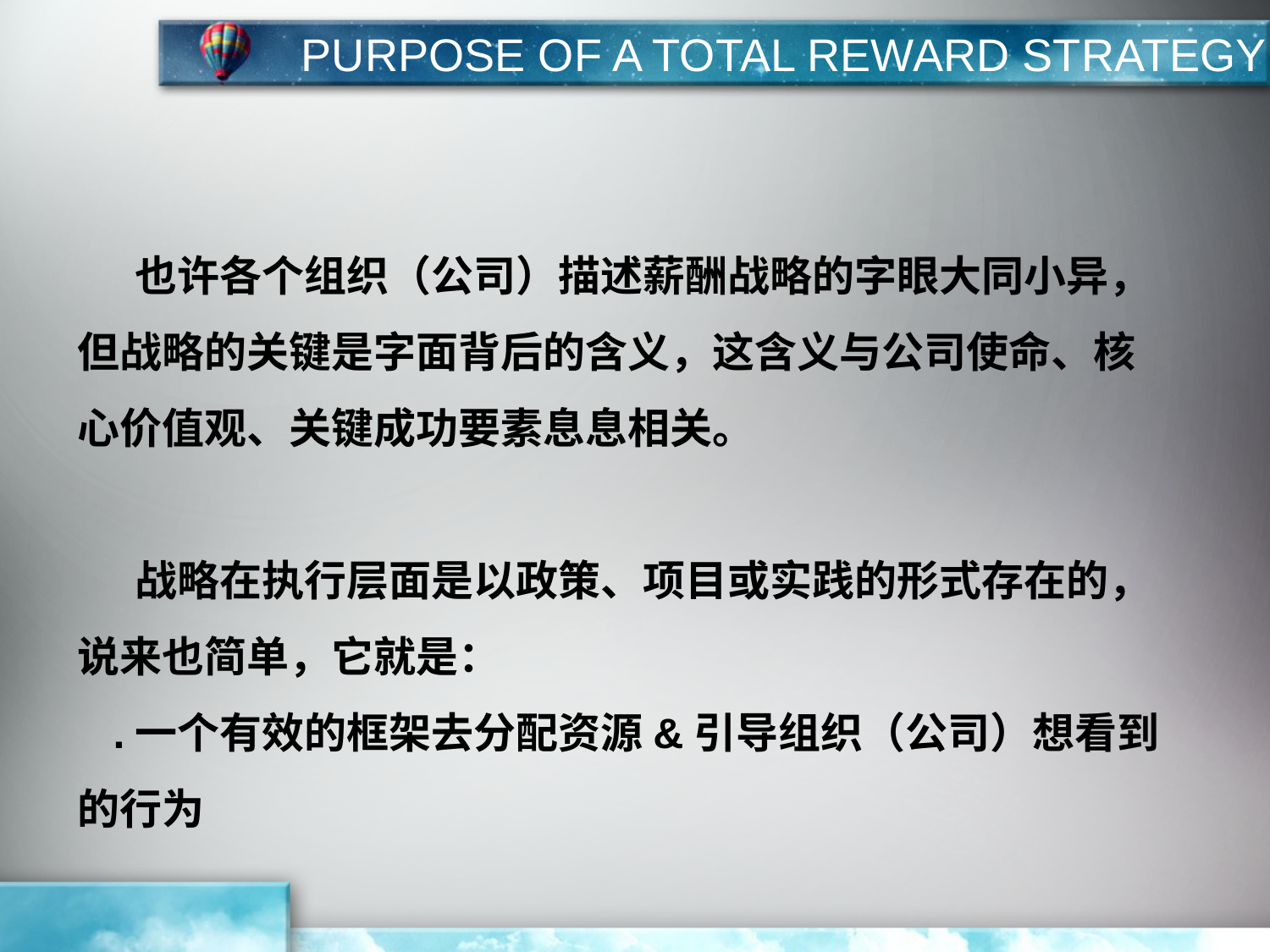

PURPOSE OF A TOTAL REWARD STRATEGY
     也许各个组织（公司）描述薪酬战略的字眼大同小异，但战略的关键是字面背后的含义，这含义与公司使命、核心价值观、关键成功要素息息相关。

     战略在执行层面是以政策、项目或实践的形式存在的，说来也简单，它就是：
   .一个有效的框架去分配资源&引导组织（公司）想看到的行为